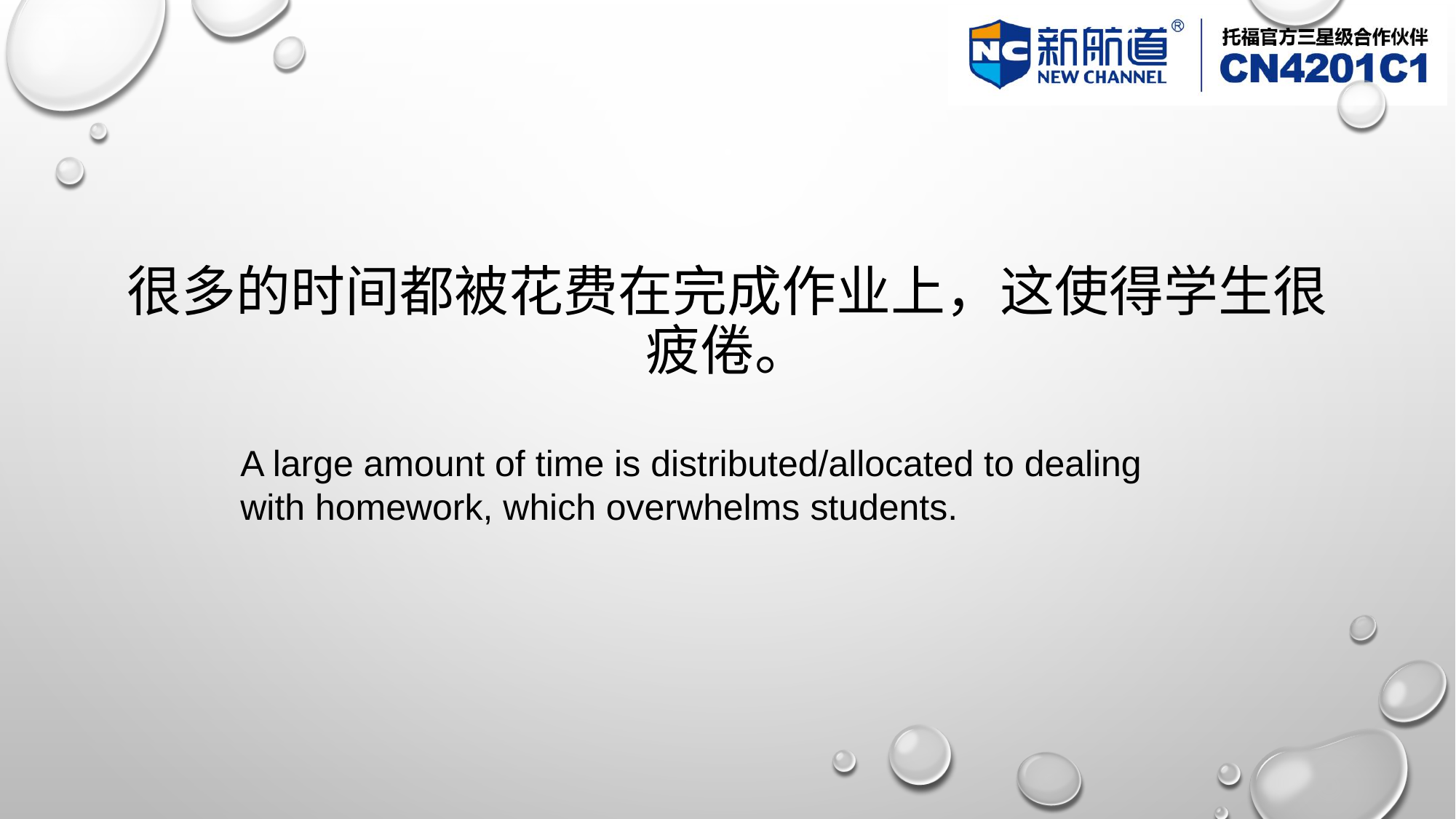

# 很多的时间都被花费在完成作业上，这使得学生很疲倦。

A large amount of time is distributed/allocated to dealing with homework, which overwhelms students.